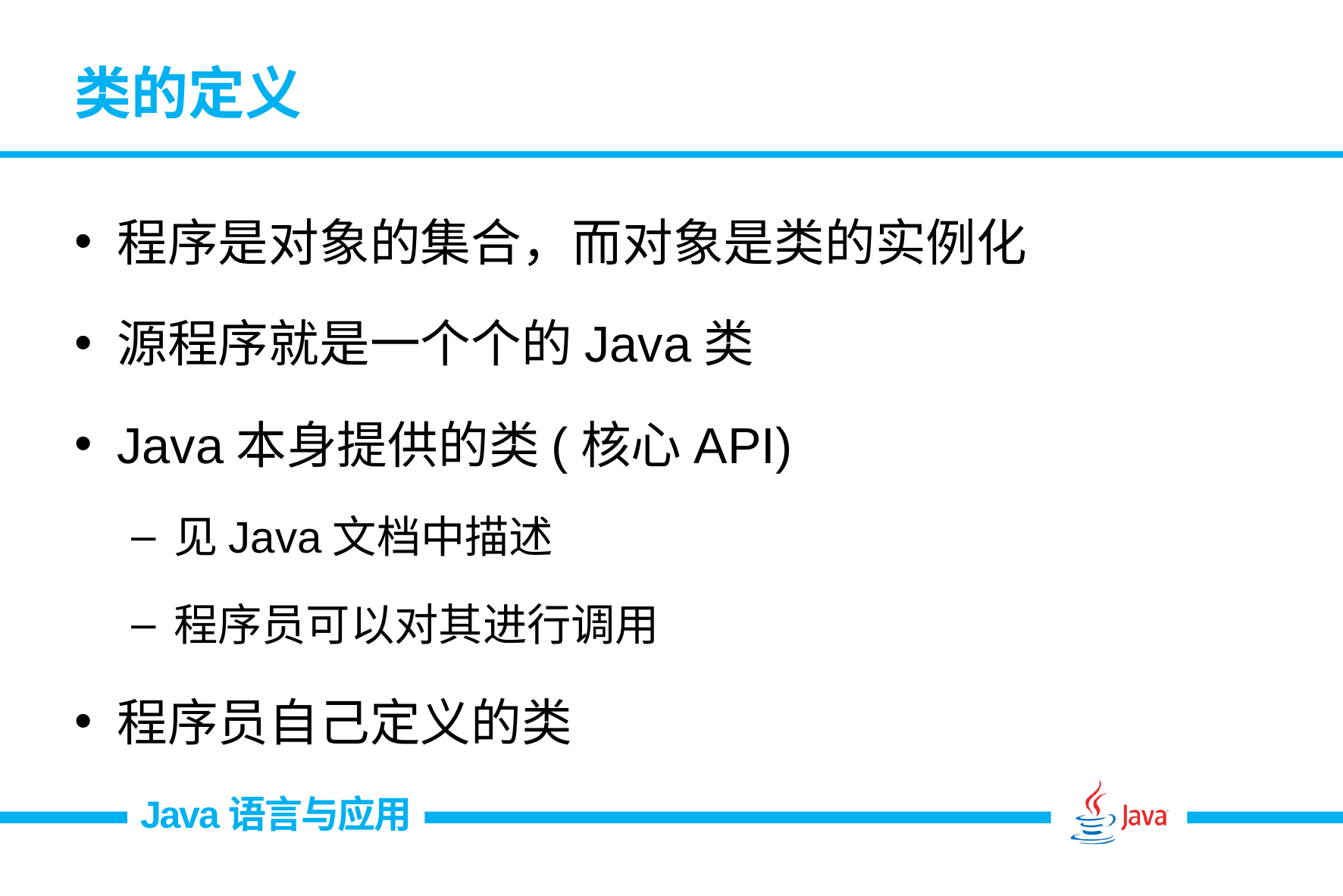

18
# 类的定义
程序是对象的集合，而对象是类的实例化
源程序就是一个个的Java类
Java本身提供的类(核心API)
见Java文档中描述
程序员可以对其进行调用
程序员自己定义的类